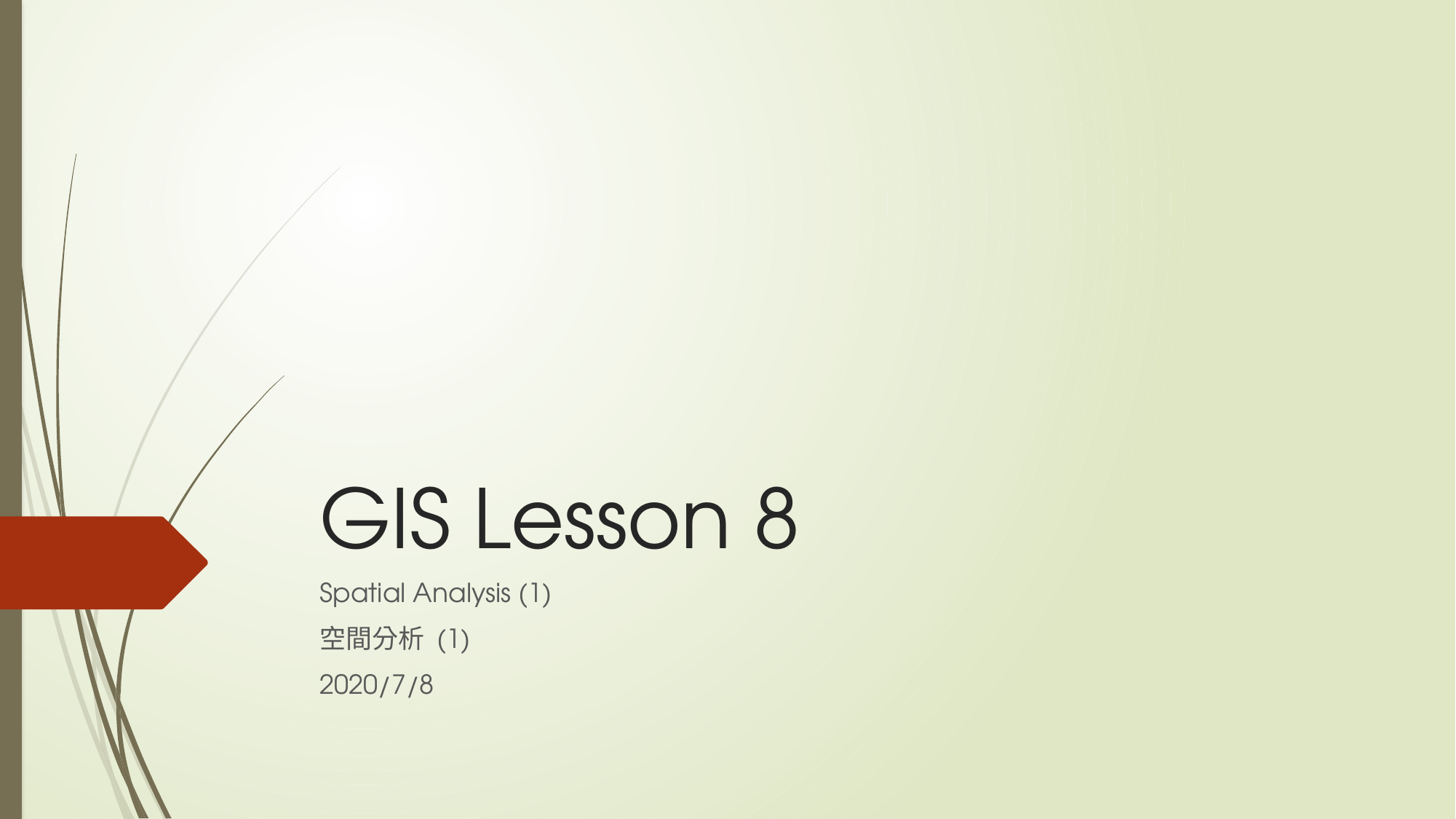

# GIS Lesson 8
Spatial Analysis (1)
空間分析 (1)
2020/7/8